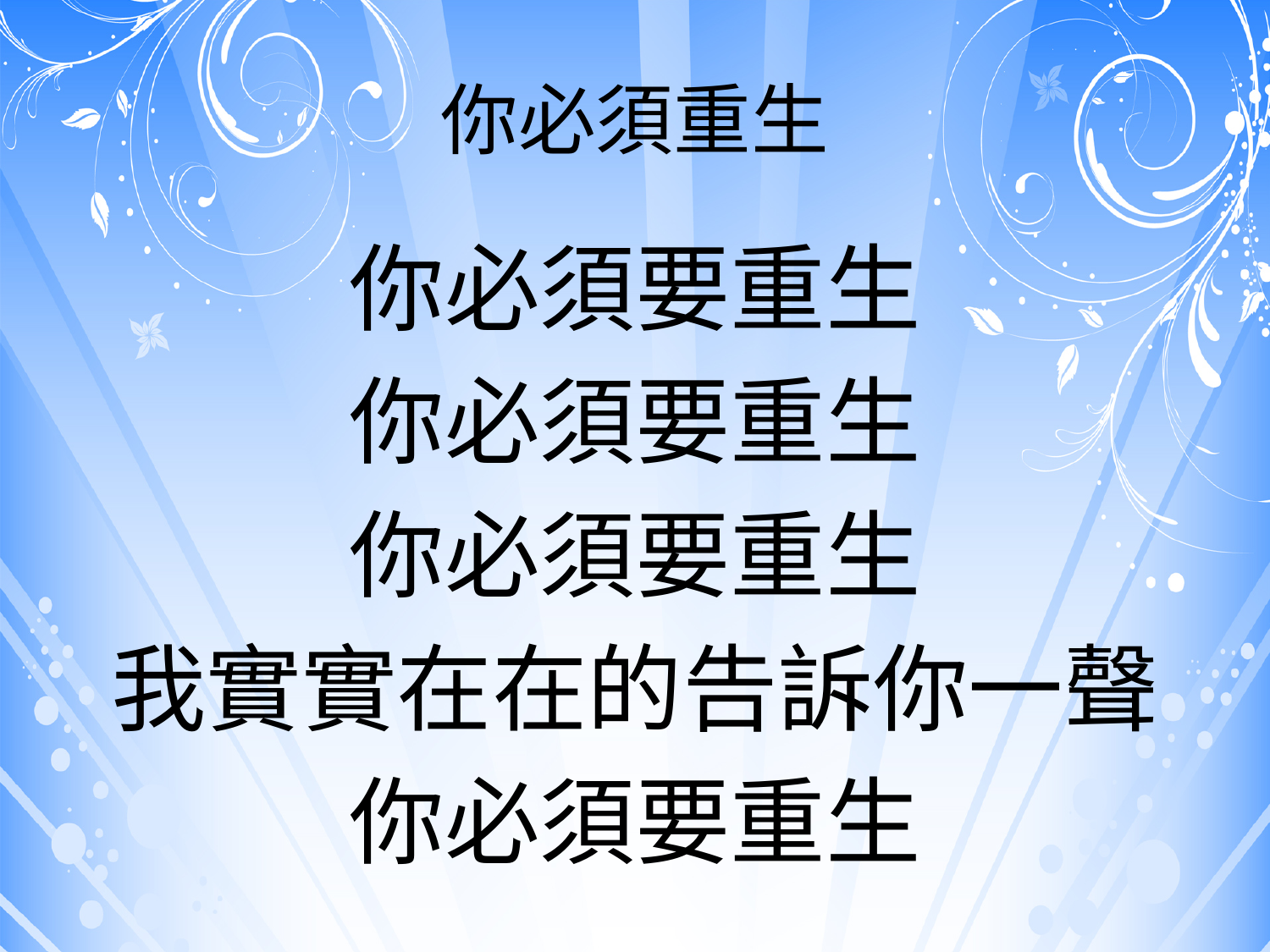

# 你必須重生
你必須要重生
你必須要重生
你必須要重生
我實實在在的告訴你一聲
你必須要重生